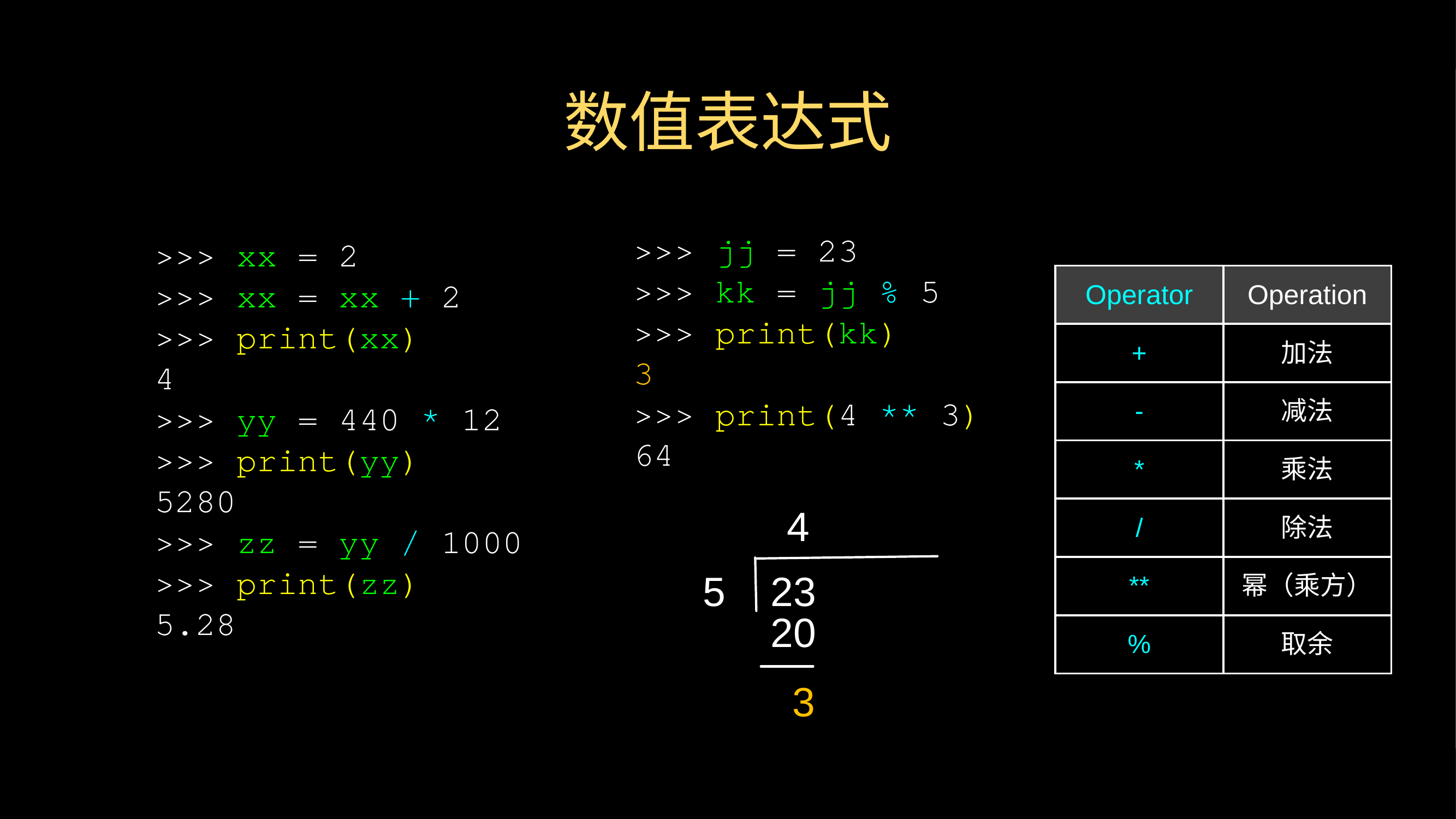

# 数值表达式
>>> jj = 23
>>> kk = jj % 5
>>> print(kk)
3
>>> print(4 ** 3)
64
>>> xx = 2
>>> xx = xx + 2
>>> print(xx)
4
>>> yy = 440 * 12
>>> print(yy)
5280
>>> zz = yy / 1000
>>> print(zz)
5.28
| Operator | Operation |
| --- | --- |
| + | 加法 |
| - | 减法 |
| \* | 乘法 |
| / | 除法 |
| \*\* | 幂（乘方） |
| % | 取余 |
4

5
23
20

3